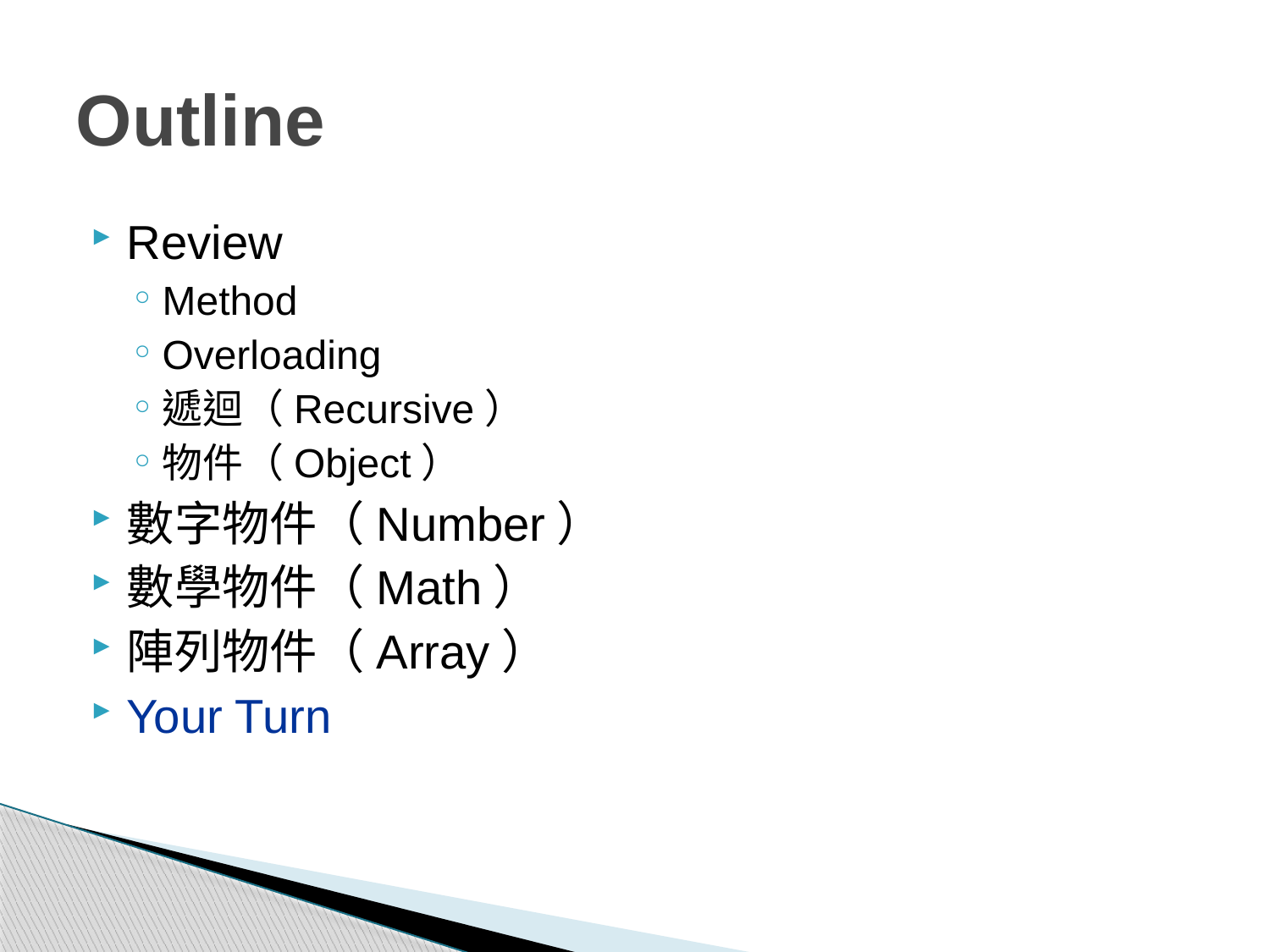

# Outline
Review
Method
Overloading
遞迴（Recursive）
物件（Object）
數字物件（Number）
數學物件（Math）
陣列物件（Array）
Your Turn